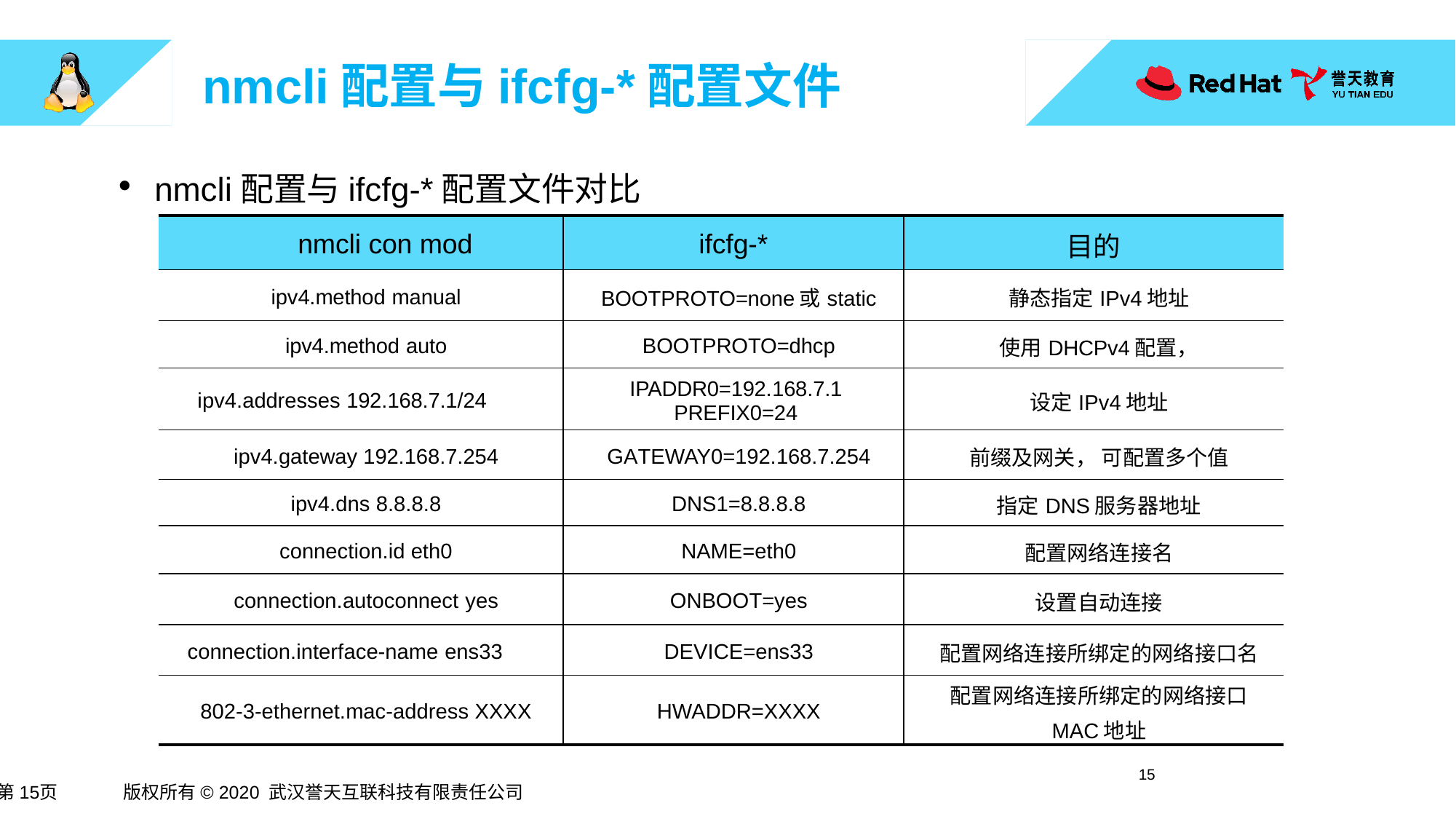

# nmcli配置与ifcfg-*配置文件
nmcli配置与ifcfg-*配置文件对比

| nmcli con mod | ifcfg-\* | 目的 |
| --- | --- | --- |
| ipv4.method manual | BOOTPROTO=none或static | 静态指定IPv4地址 |
| ipv4.method auto | BOOTPROTO=dhcp | 使用DHCPv4配置， |
| ipv4.addresses 192.168.7.1/24 | IPADDR0=192.168.7.1 PREFIX0=24 | 设定IPv4地址 |
| ipv4.gateway 192.168.7.254 | GATEWAY0=192.168.7.254 | 前缀及网关， 可配置多个值 |
| ipv4.dns 8.8.8.8 | DNS1=8.8.8.8 | 指定DNS服务器地址 |
| connection.id eth0 | NAME=eth0 | 配置网络连接名 |
| connection.autoconnect yes | ONBOOT=yes | 设置自动连接 |
| connection.interface-name ens33 | DEVICE=ens33 | 配置网络连接所绑定的网络接口名 |
| 802-3-ethernet.mac-address XXXX | HWADDR=XXXX | 配置网络连接所绑定的网络接口 MAC地址 |
15